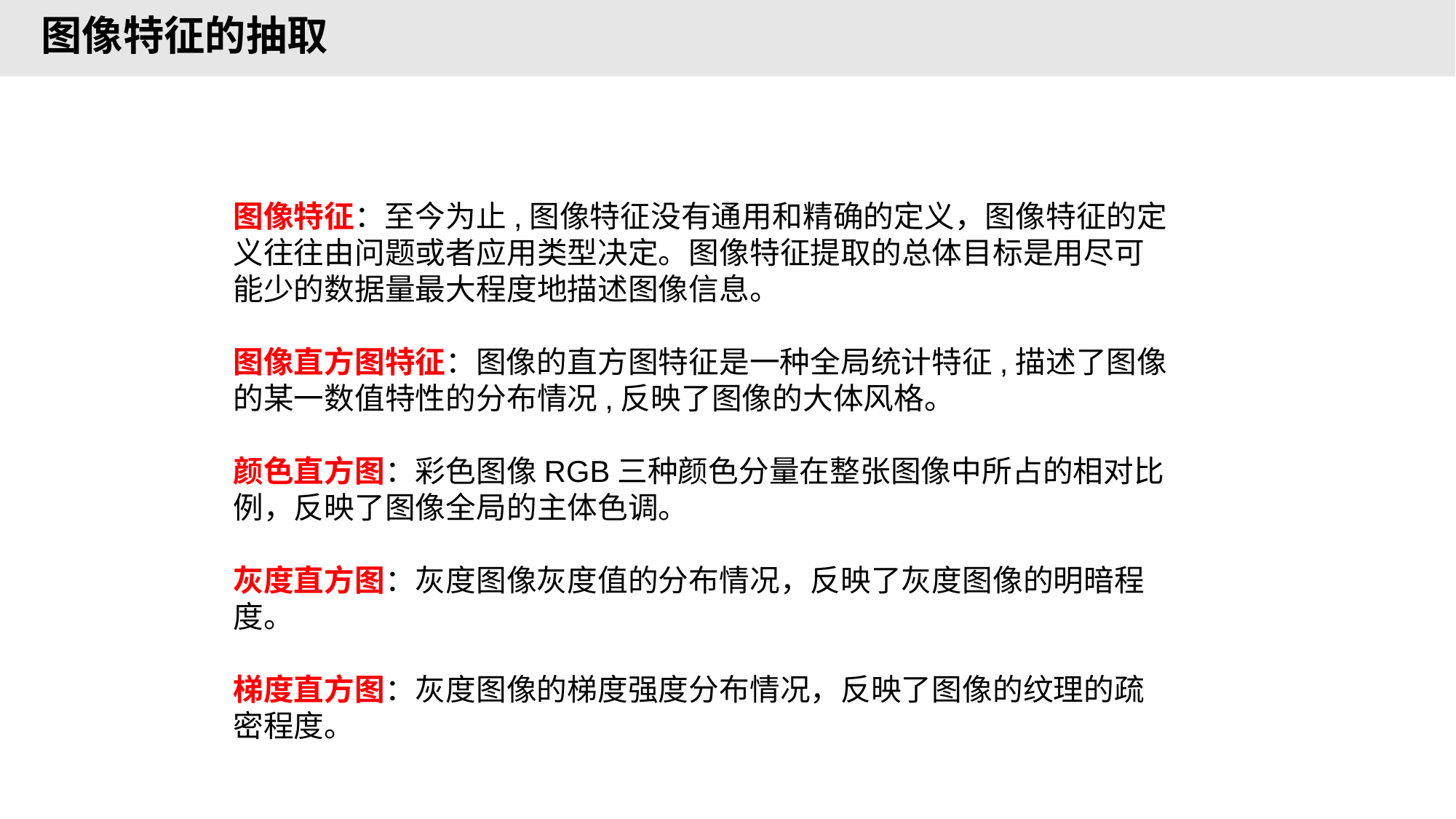

图像特征的抽取
图像特征：至今为止,图像特征没有通用和精确的定义，图像特征的定义往往由问题或者应用类型决定。图像特征提取的总体目标是用尽可能少的数据量最大程度地描述图像信息。

图像直方图特征：图像的直方图特征是一种全局统计特征,描述了图像的某一数值特性的分布情况,反映了图像的大体风格。

颜色直方图：彩色图像RGB三种颜色分量在整张图像中所占的相对比例，反映了图像全局的主体色调。

灰度直方图：灰度图像灰度值的分布情况，反映了灰度图像的明暗程度。

梯度直方图：灰度图像的梯度强度分布情况，反映了图像的纹理的疏密程度。